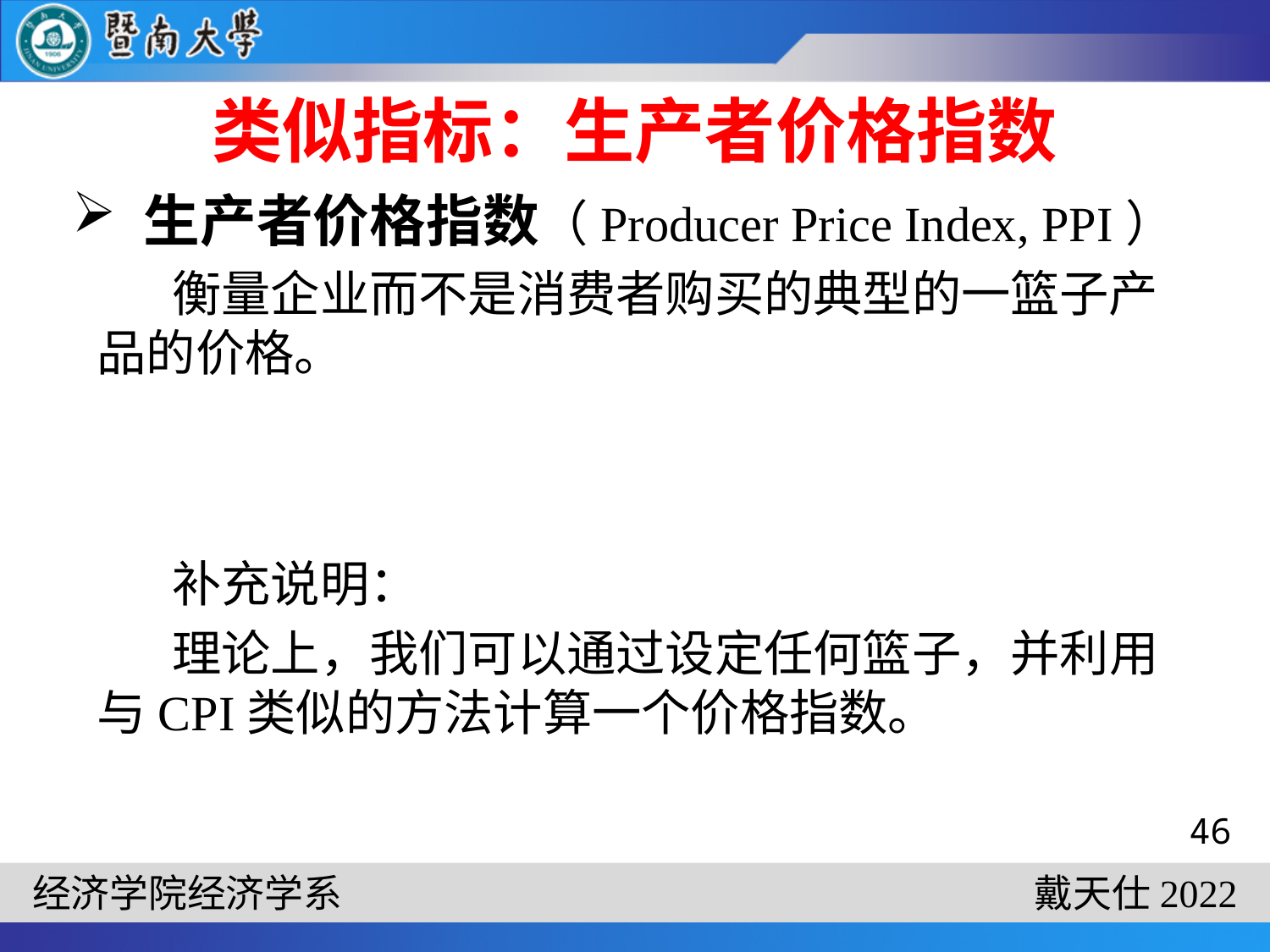

# 类似指标：生产者价格指数
生产者价格指数（Producer Price Index, PPI）
衡量企业而不是消费者购买的典型的一篮子产品的价格。

补充说明：
理论上，我们可以通过设定任何篮子，并利用与CPI类似的方法计算一个价格指数。
46